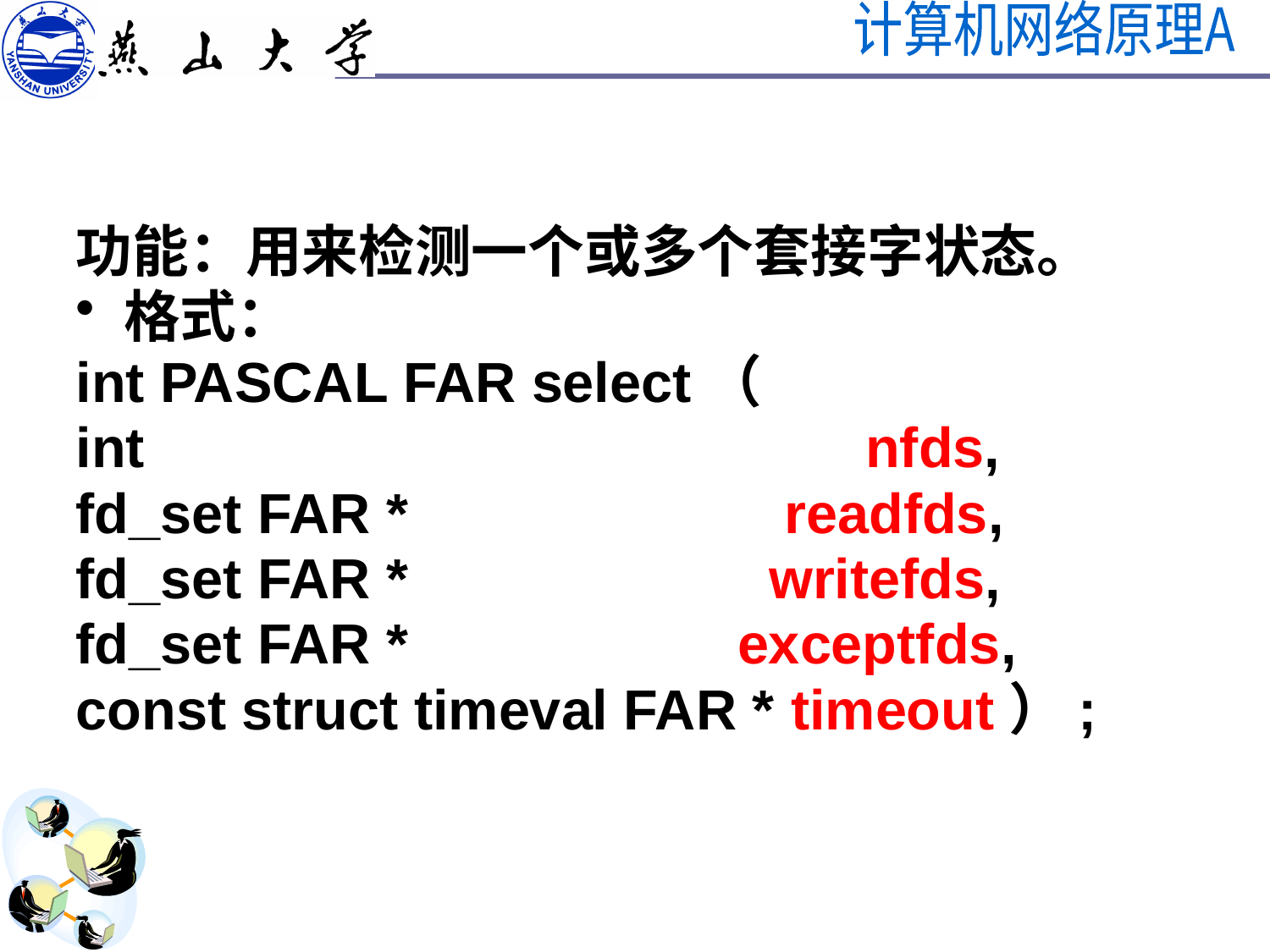

#
功能：用来检测一个或多个套接字状态。
格式：
int PASCAL FAR select（
int                                              nfds,
fd_set FAR *                        readfds,
fd_set FAR *                       writefds,
fd_set FAR *                     exceptfds,
const struct timeval FAR * timeout）;